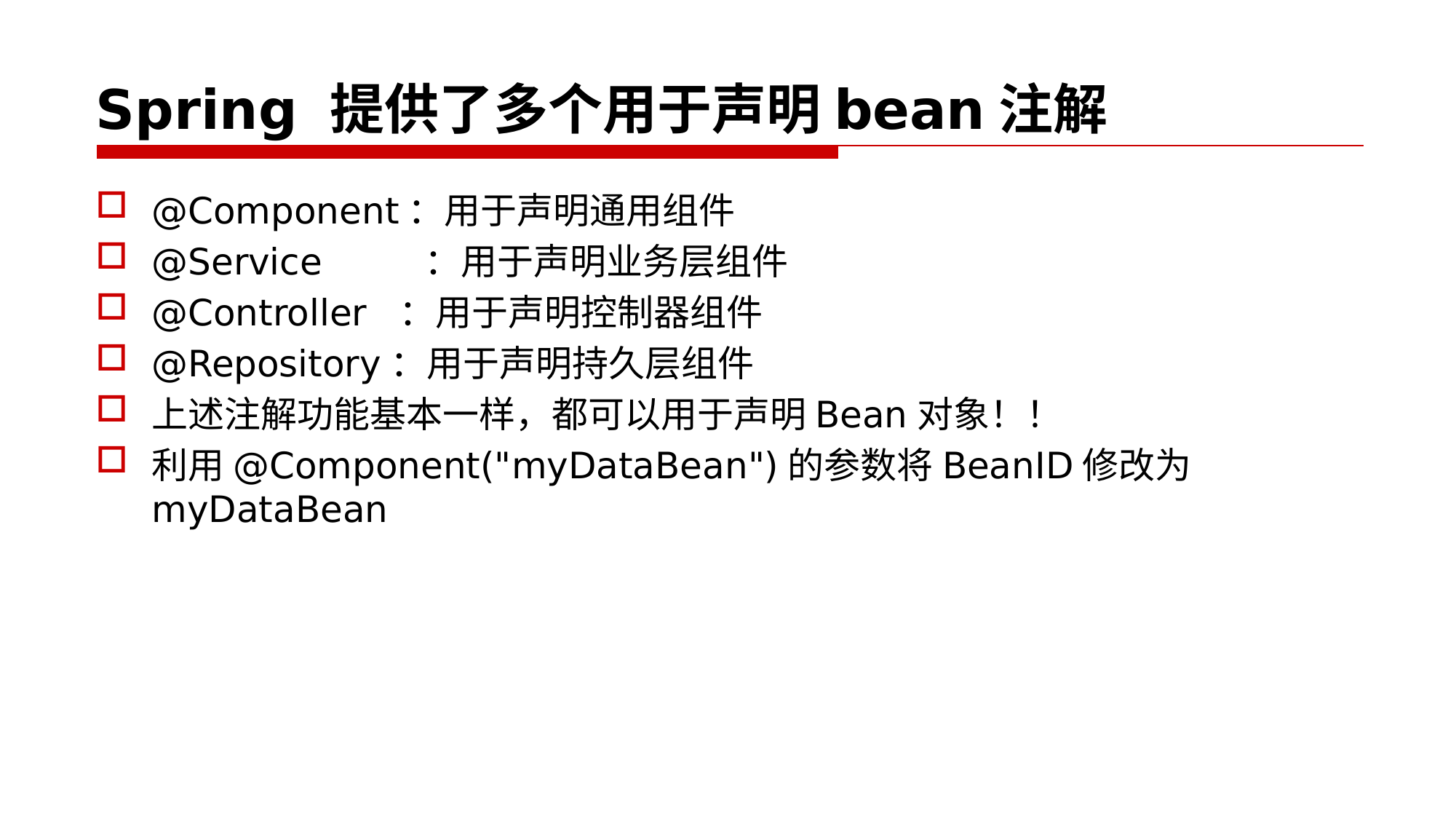

# Spring 提供了多个用于声明bean注解
@Component：用于声明通用组件
@Service        ：用于声明业务层组件
@Controller  ：用于声明控制器组件
@Repository：用于声明持久层组件
上述注解功能基本一样，都可以用于声明Bean对象！！
利用@Component("myDataBean")的参数将BeanID修改为 myDataBean